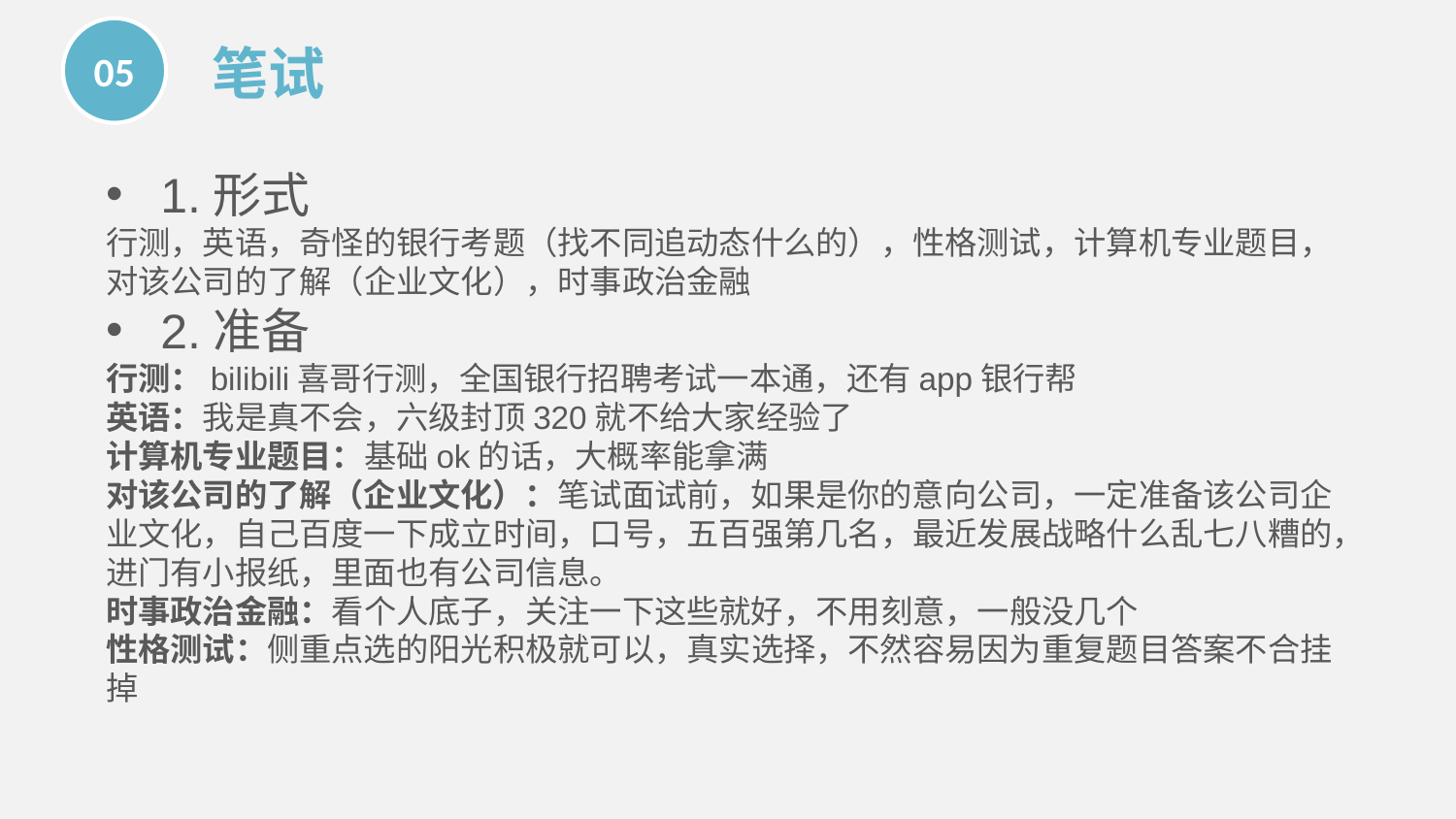

05
笔试
1.形式
行测，英语，奇怪的银行考题（找不同追动态什么的），性格测试，计算机专业题目，对该公司的了解（企业文化），时事政治金融
2.准备
行测：bilibili喜哥行测，全国银行招聘考试一本通，还有app银行帮
英语：我是真不会，六级封顶320就不给大家经验了
计算机专业题目：基础ok的话，大概率能拿满
对该公司的了解（企业文化）：笔试面试前，如果是你的意向公司，一定准备该公司企业文化，自己百度一下成立时间，口号，五百强第几名，最近发展战略什么乱七八糟的，进门有小报纸，里面也有公司信息。
时事政治金融：看个人底子，关注一下这些就好，不用刻意，一般没几个
性格测试：侧重点选的阳光积极就可以，真实选择，不然容易因为重复题目答案不合挂掉